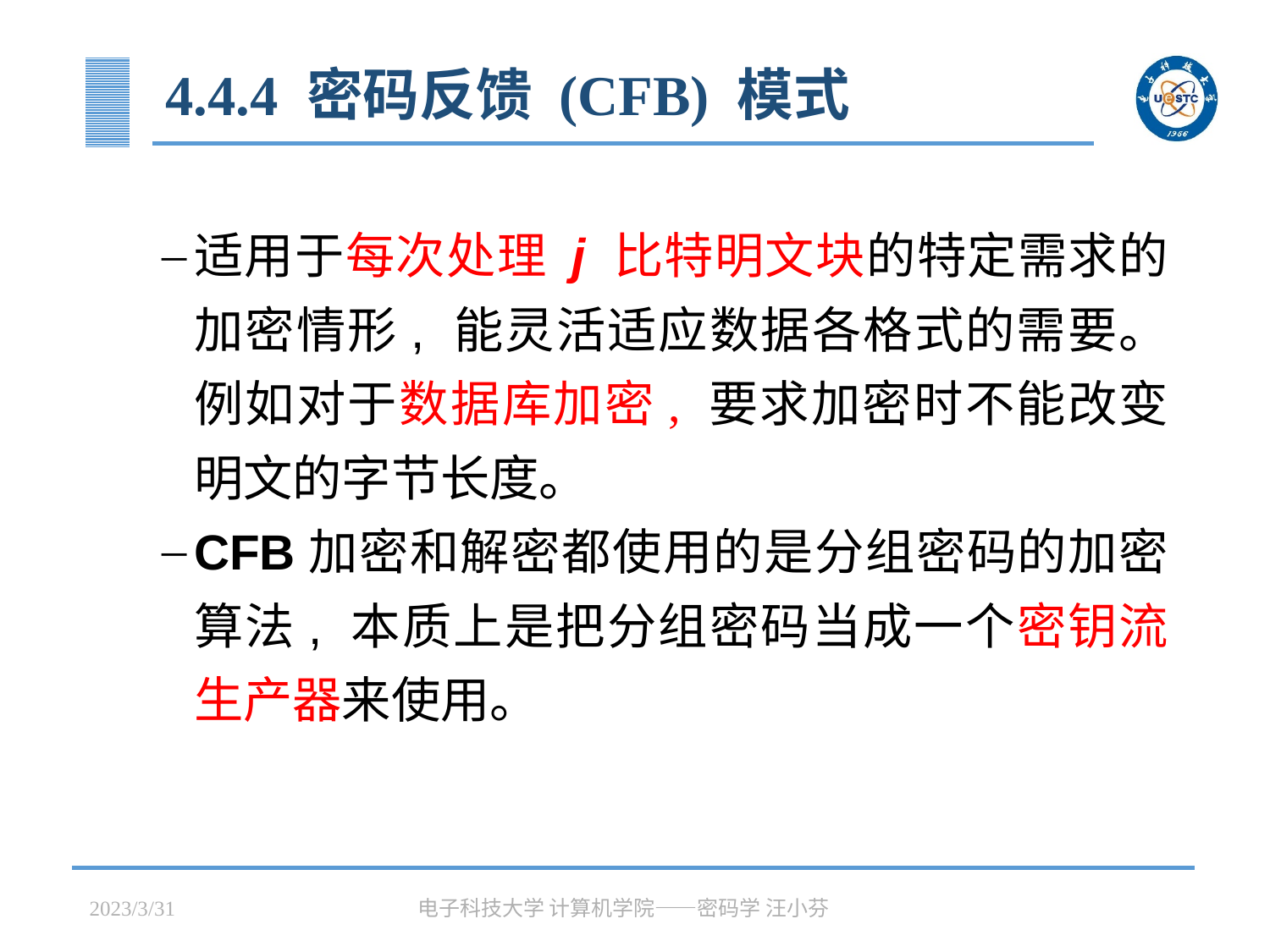

# 4.4.4 密码反馈 (CFB) 模式
适用于每次处理 j 比特明文块的特定需求的加密情形, 能灵活适应数据各格式的需要。例如对于数据库加密, 要求加密时不能改变明文的字节长度。
CFB加密和解密都使用的是分组密码的加密算法, 本质上是把分组密码当成一个密钥流生产器来使用。

2023/3/31
电子科技大学 计算机学院——密码学 汪小芬